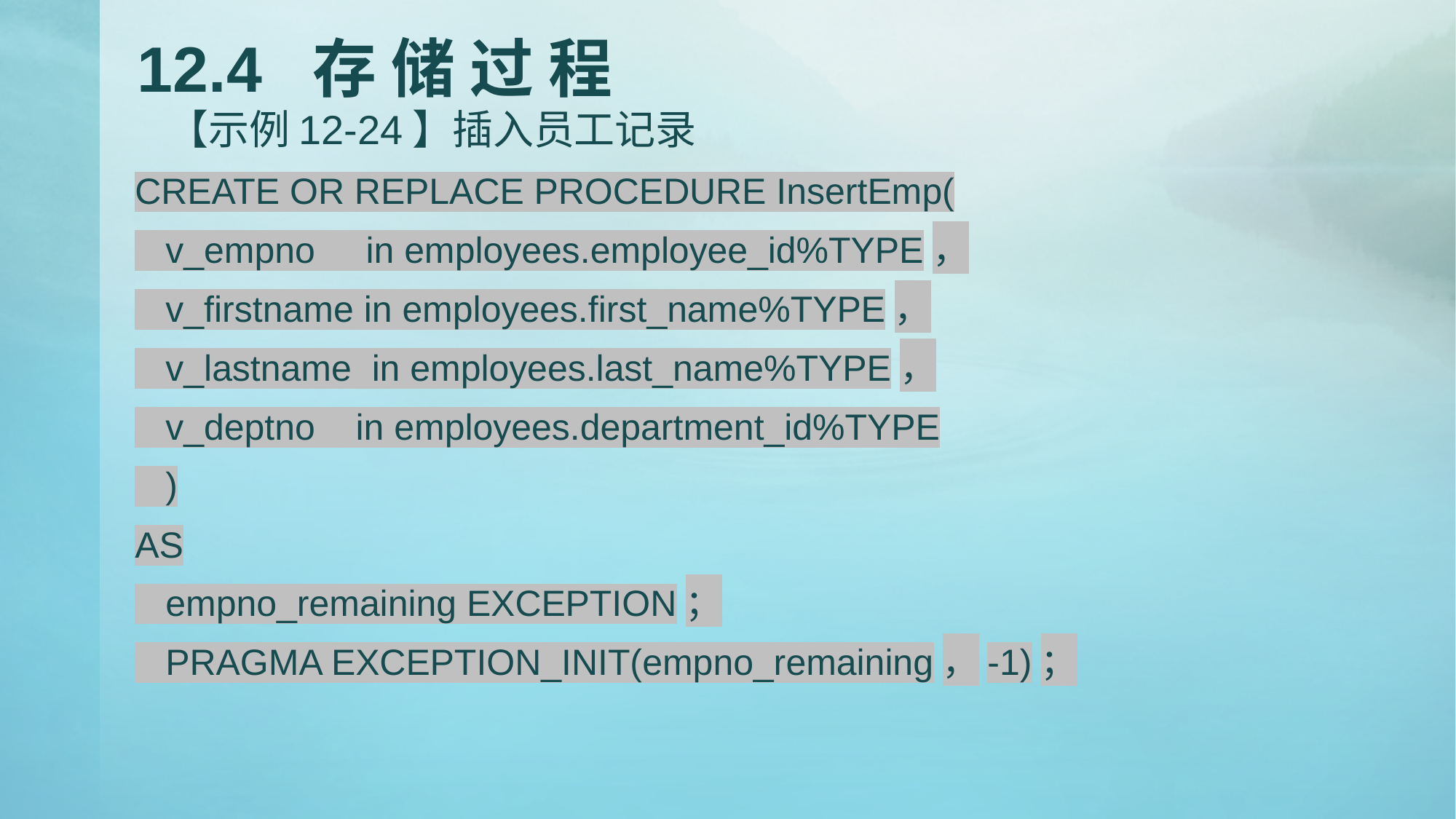

# 12.4  存 储 过 程 【示例12-24】插入员工记录
CREATE OR REPLACE PROCEDURE InsertEmp(
   v_empno     in employees.employee_id%TYPE，
   v_firstname in employees.first_name%TYPE，
   v_lastname  in employees.last_name%TYPE，
   v_deptno    in employees.department_id%TYPE
   )
AS
   empno_remaining EXCEPTION；
   PRAGMA EXCEPTION_INIT(empno_remaining，-1)；